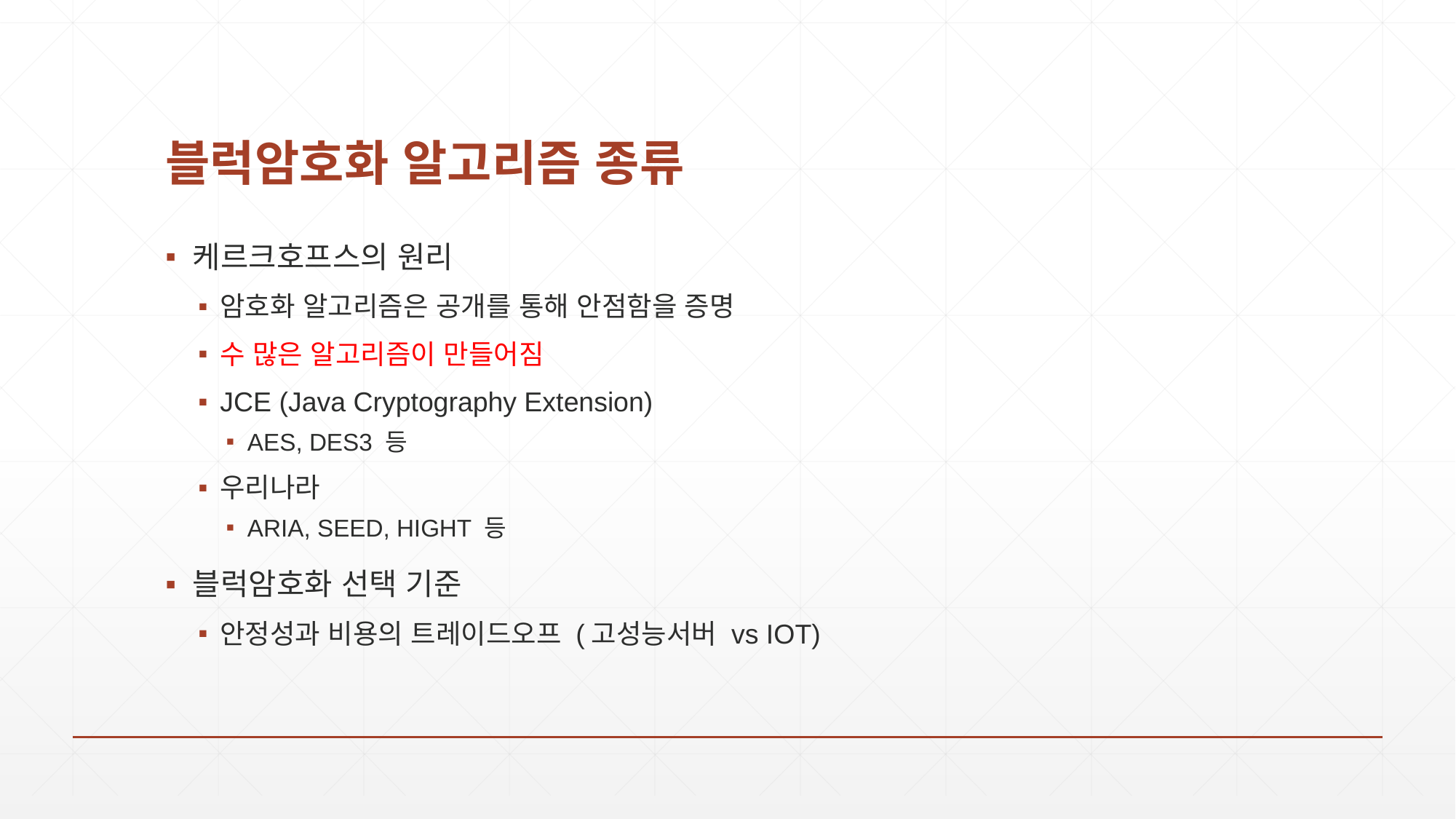

# 블럭암호화 알고리즘 종류
케르크호프스의 원리
암호화 알고리즘은 공개를 통해 안점함을 증명
수 많은 알고리즘이 만들어짐
JCE (Java Cryptography Extension)
AES, DES3 등
우리나라
ARIA, SEED, HIGHT 등
블럭암호화 선택 기준
안정성과 비용의 트레이드오프 (고성능서버 vs IOT)